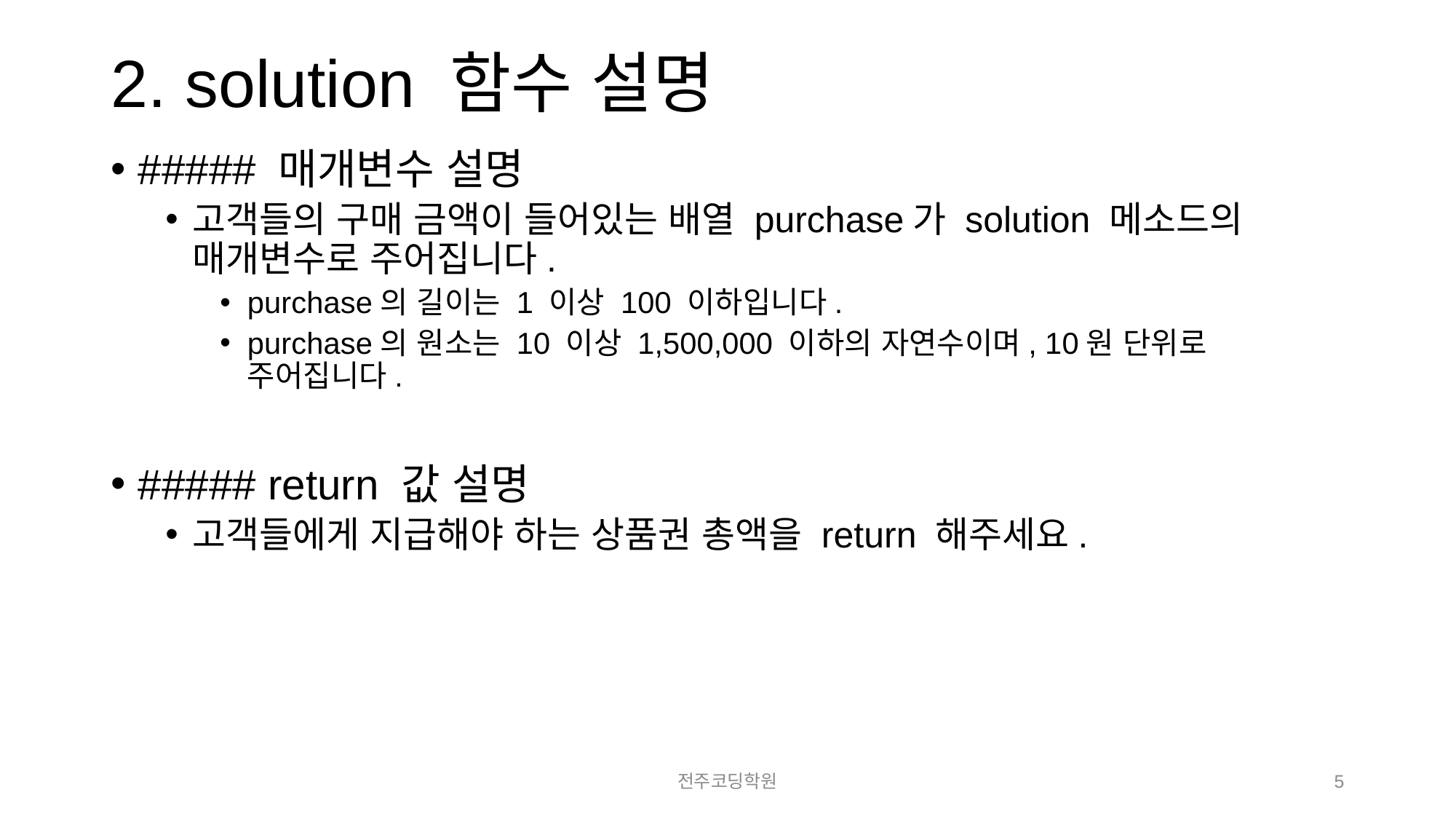

# 2. solution 함수 설명
##### 매개변수 설명
고객들의 구매 금액이 들어있는 배열 purchase가 solution 메소드의 매개변수로 주어집니다.
purchase의 길이는 1 이상 100 이하입니다.
purchase의 원소는 10 이상 1,500,000 이하의 자연수이며, 10원 단위로 주어집니다.

##### return 값 설명
고객들에게 지급해야 하는 상품권 총액을 return 해주세요.
전주코딩학원
5